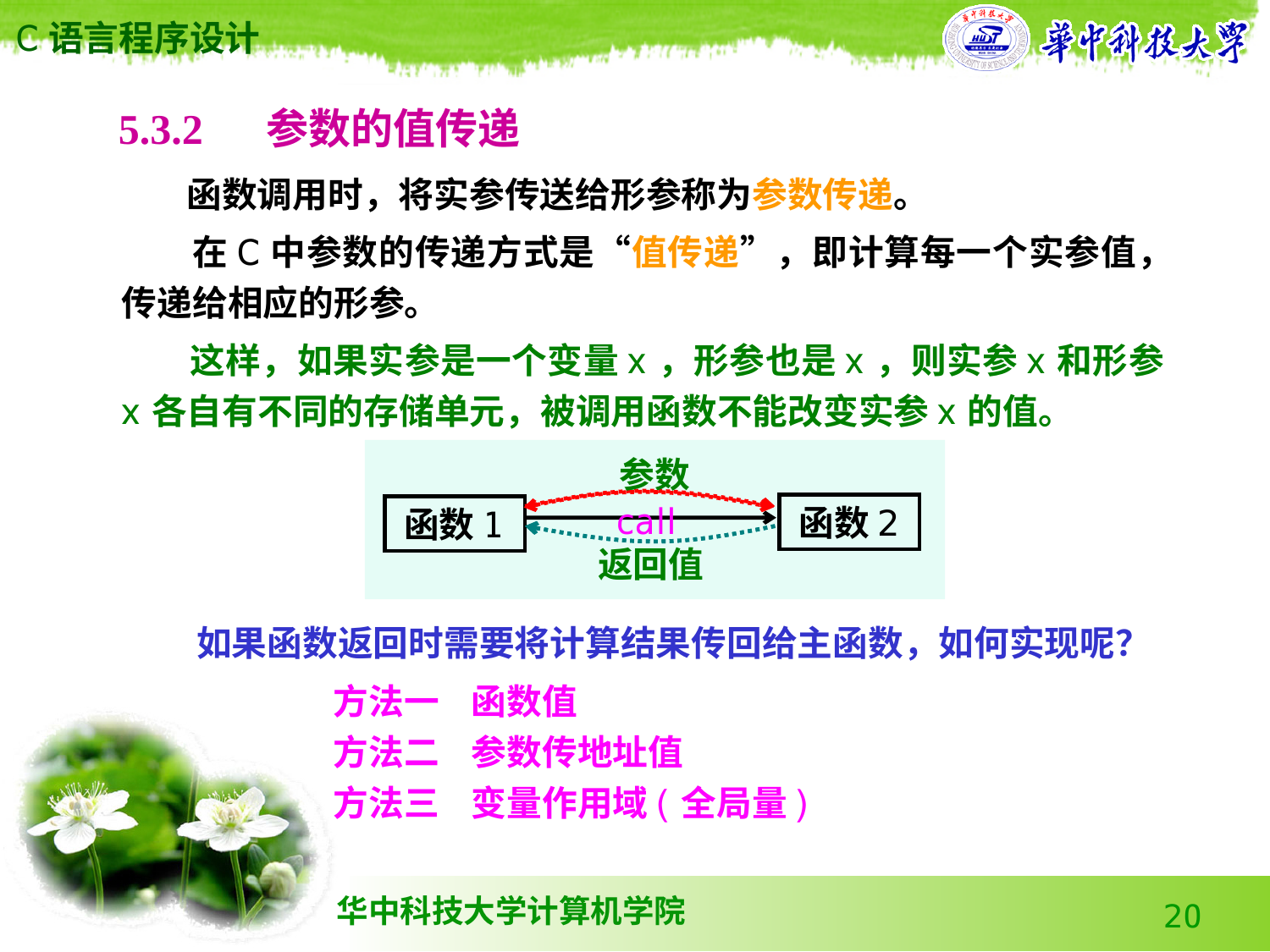

5.3.2 　参数的值传递
       函数调用时，将实参传送给形参称为参数传递。
       在C中参数的传递方式是“值传递”，即计算每一个实参值，传递给相应的形参。
       这样，如果实参是一个变量x，形参也是x，则实参x和形参x各自有不同的存储单元，被调用函数不能改变实参x的值。

参数

call
函数2
函数1

返回值

       如果函数返回时需要将计算结果传回给主函数，如何实现呢？
                        方法一    函数值
                        方法二    参数传地址值
                        方法三    变量作用域(全局量)
20